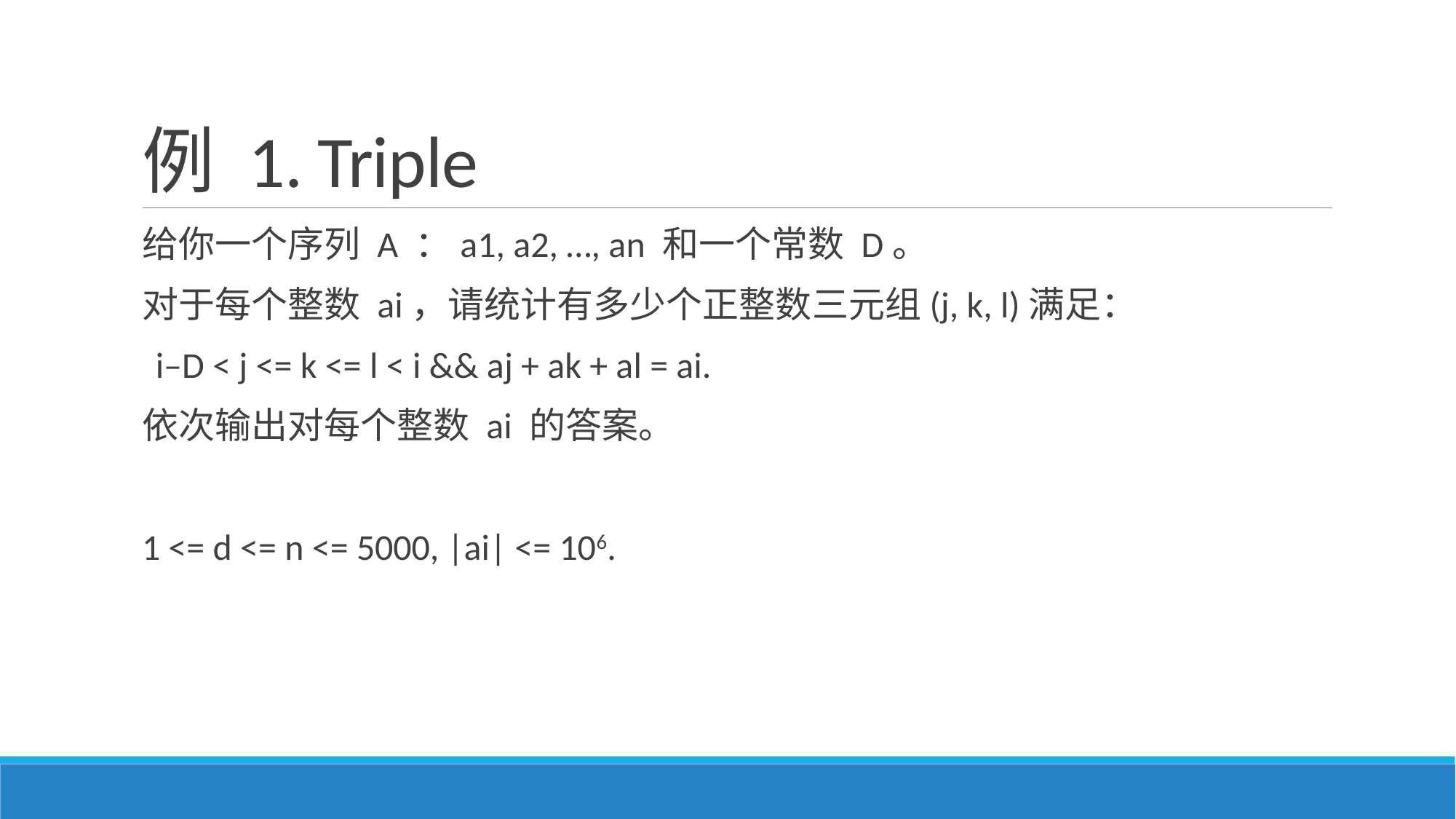

# 例 1. Triple
给你一个序列 A ：a1, a2, …, an 和一个常数 D。
对于每个整数 ai，请统计有多少个正整数三元组(j, k, l)满足：
   i–D < j <= k <= l < i && aj + ak + al = ai.
依次输出对每个整数 ai 的答案。

1 <= d <= n <= 5000, |ai| <= 106.